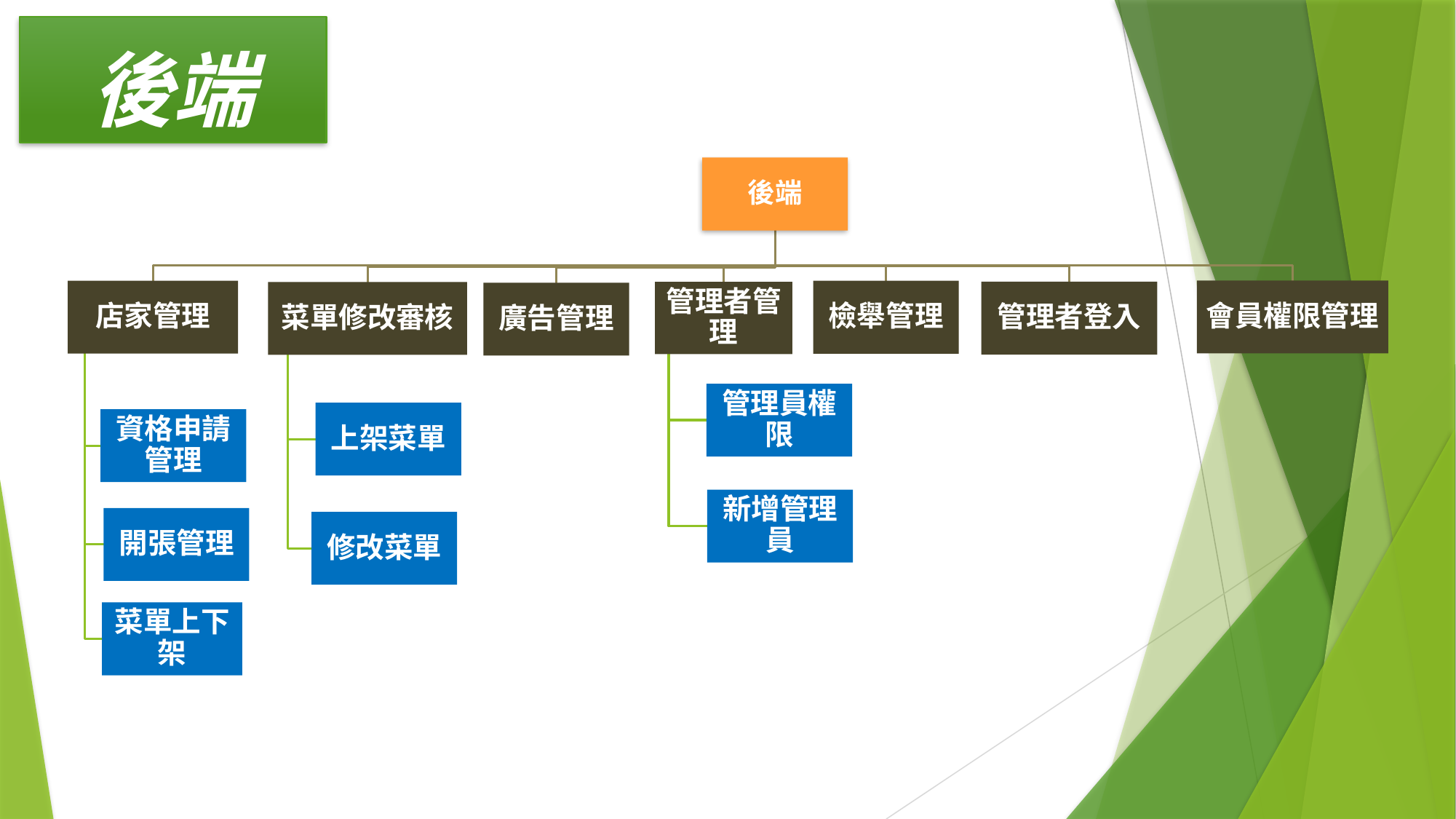

後端
後端
店家管理
資格申請管理
開張管理
菜單上下架
檢舉管理
廣告管理
菜單修改審核
上架菜單
修改菜單
管理者管理
管理員權限
新增管理員
管理者登入
會員權限管理